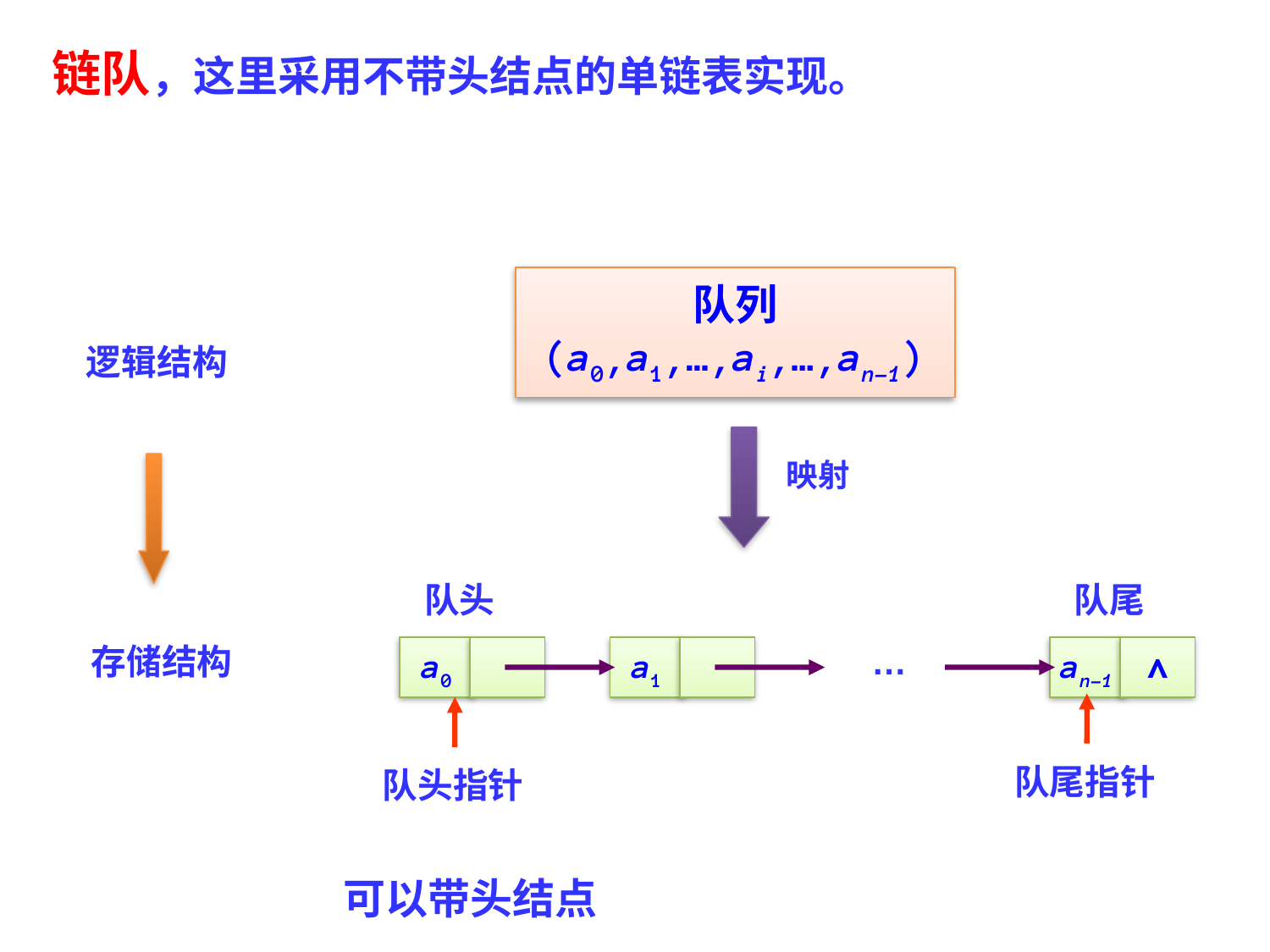

链队，这里采用不带头结点的单链表实现。
队列
(a0,a1,…,ai,…,an-1)
逻辑结构

映射

队头
队尾
存储结构
…
a0

a1

an-1
∧

队尾指针
队头指针
可以带头结点